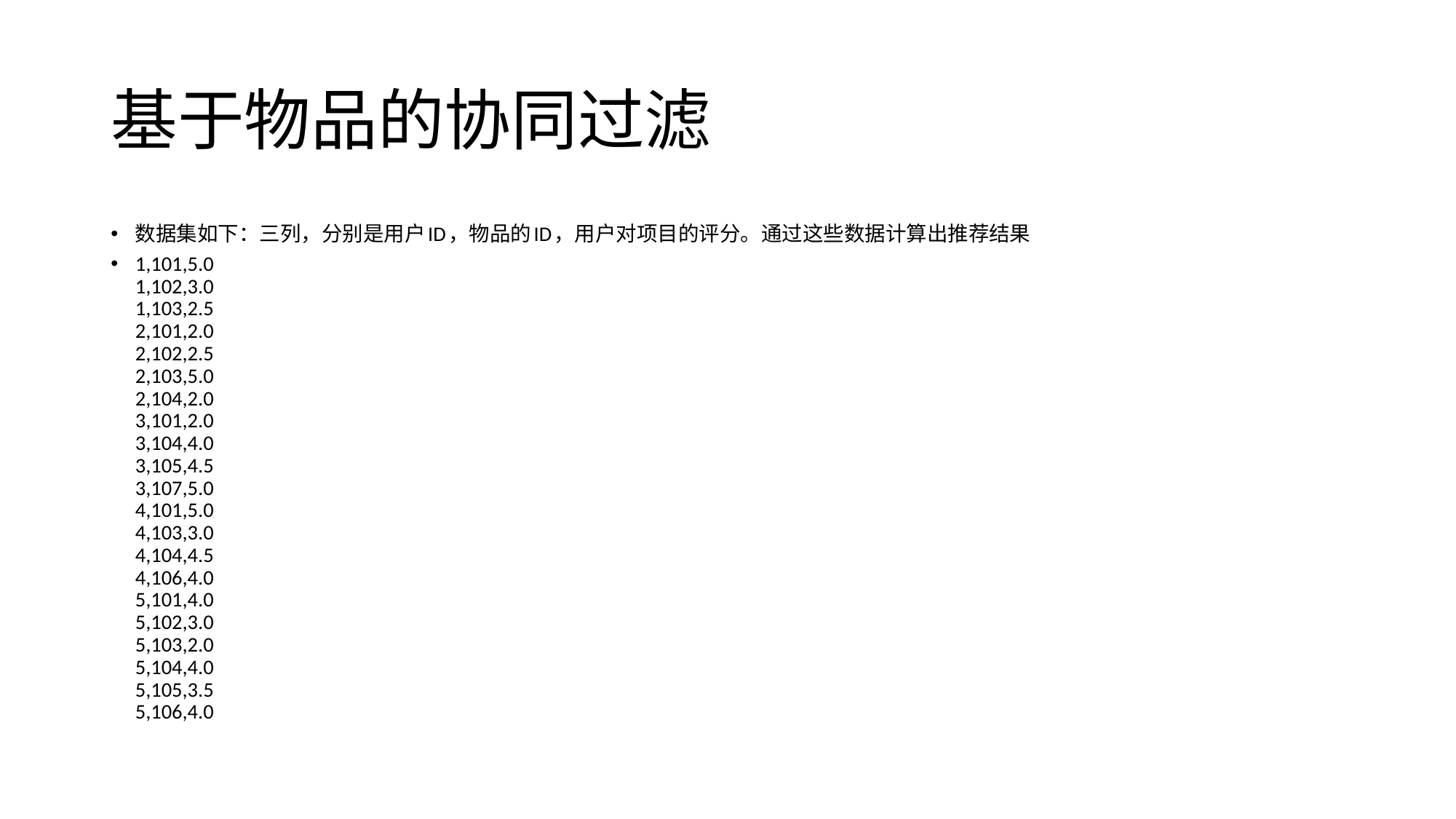

# 基于物品的协同过滤
数据集如下：三列，分别是用户ID，物品的ID，用户对项目的评分。通过这些数据计算出推荐结果
1,101,5.0 
1,102,3.0 
1,103,2.5 
2,101,2.0 
2,102,2.5 
2,103,5.0 
2,104,2.0 
3,101,2.0 
3,104,4.0 
3,105,4.5 
3,107,5.0 
4,101,5.0 
4,103,3.0 
4,104,4.5 
4,106,4.0 
5,101,4.0 
5,102,3.0 
5,103,2.0 
5,104,4.0 
5,105,3.5 
5,106,4.0